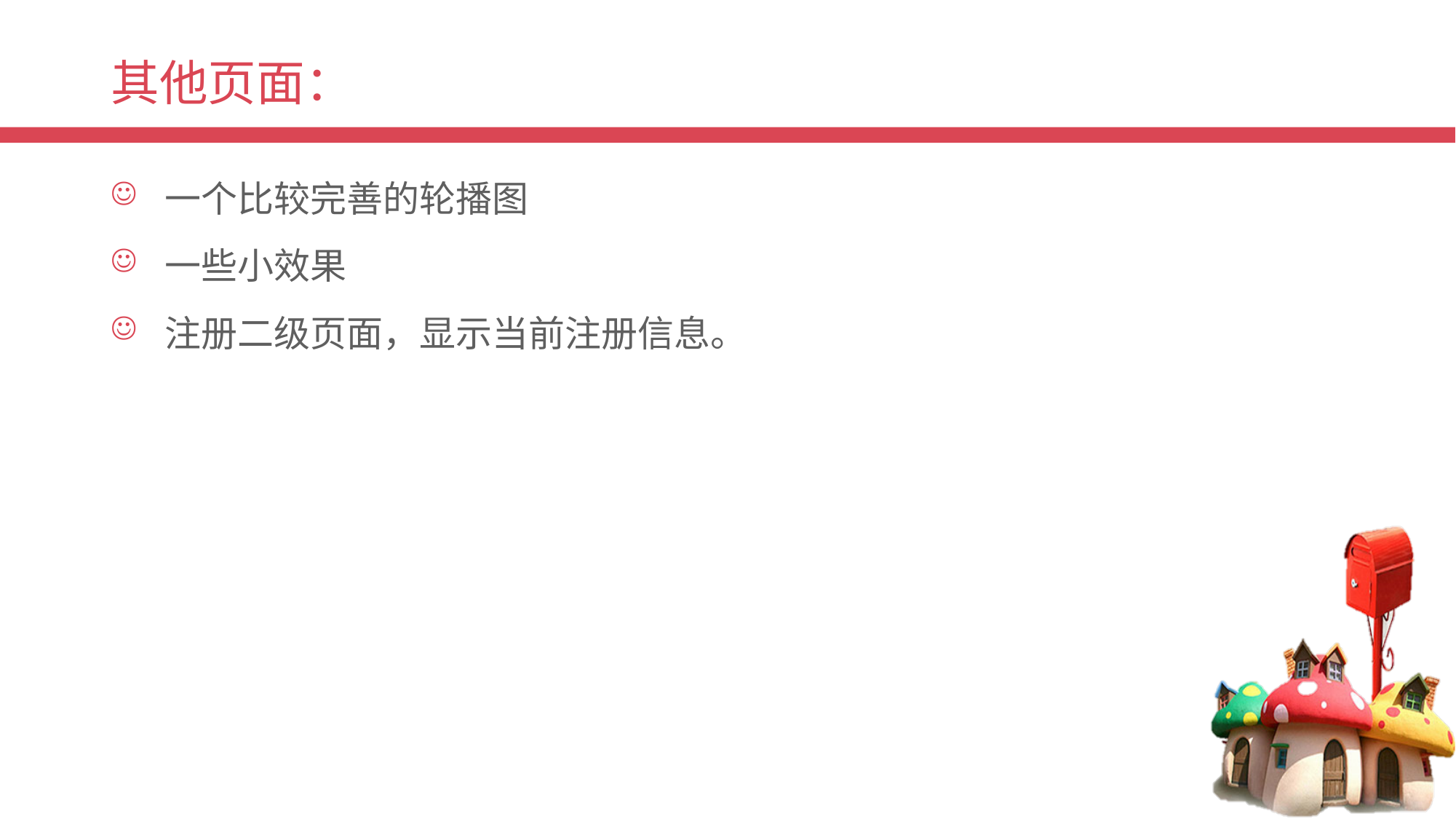

# 其他页面：
一个比较完善的轮播图
一些小效果
注册二级页面，显示当前注册信息。